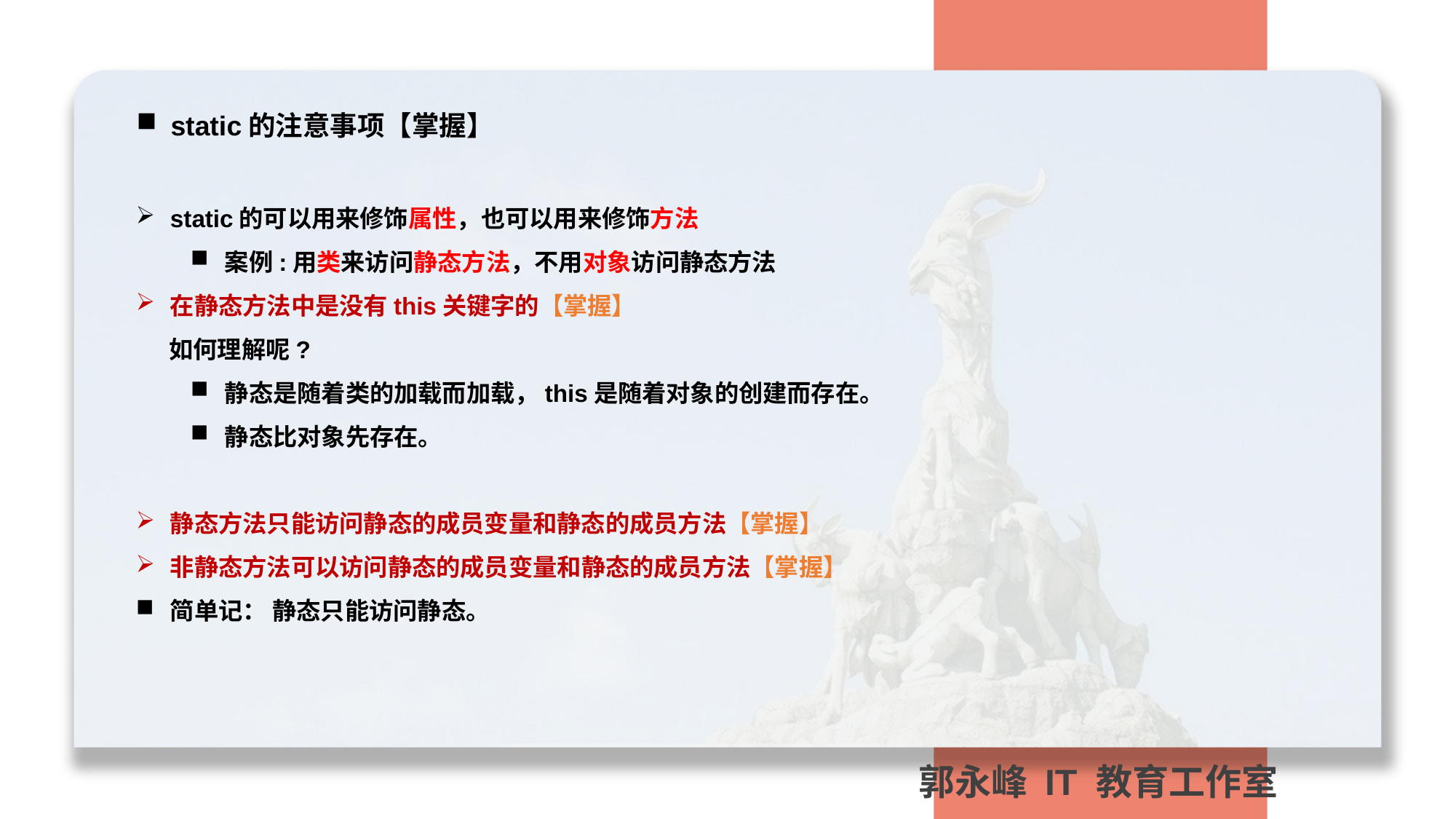

static的注意事项【掌握】
static的可以用来修饰属性，也可以用来修饰方法
案例:用类来访问静态方法，不用对象访问静态方法
在静态方法中是没有this关键字的【掌握】
     如何理解呢?
静态是随着类的加载而加载，this是随着对象的创建而存在。
静态比对象先存在。

静态方法只能访问静态的成员变量和静态的成员方法【掌握】
非静态方法可以访问静态的成员变量和静态的成员方法【掌握】
简单记： 静态只能访问静态。